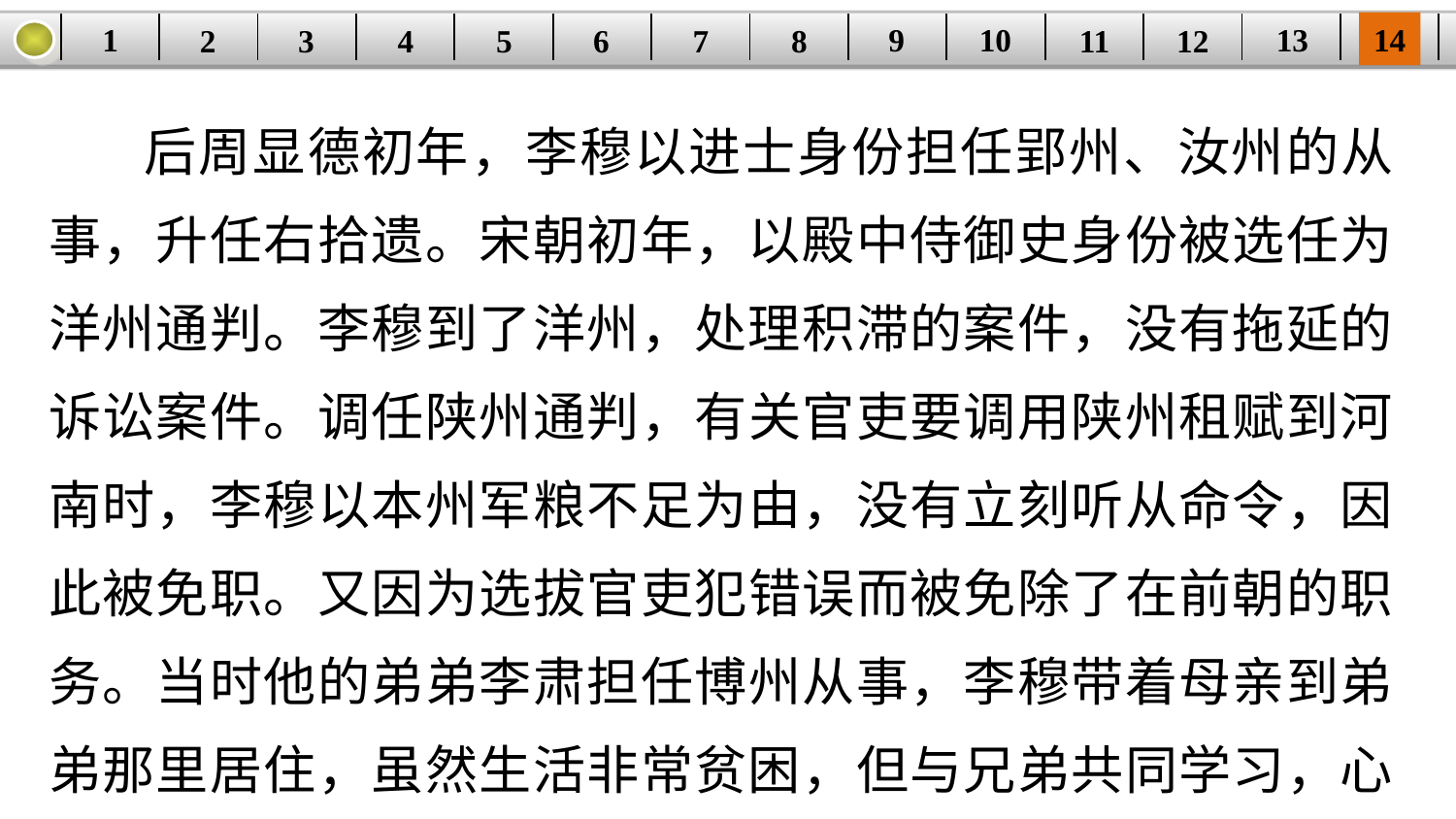

14
9
10
1
13
3
4
5
6
8
11
2
12
|  |  |  |  |  |  |  |  |  |  |  |  |  |  |
| --- | --- | --- | --- | --- | --- | --- | --- | --- | --- | --- | --- | --- | --- |
7

      后周显德初年，李穆以进士身份担任郢州、汝州的从事，升任右拾遗。宋朝初年，以殿中侍御史身份被选任为洋州通判。李穆到了洋州，处理积滞的案件，没有拖延的诉讼案件。调任陕州通判，有关官吏要调用陕州租赋到河南时，李穆以本州军粮不足为由，没有立刻听从命令，因此被免职。又因为选拔官吏犯错误而被免除了在前朝的职务。当时他的弟弟李肃担任博州从事，李穆带着母亲到弟弟那里居住，虽然生活非常贫困，但与兄弟共同学习，心志淡泊。